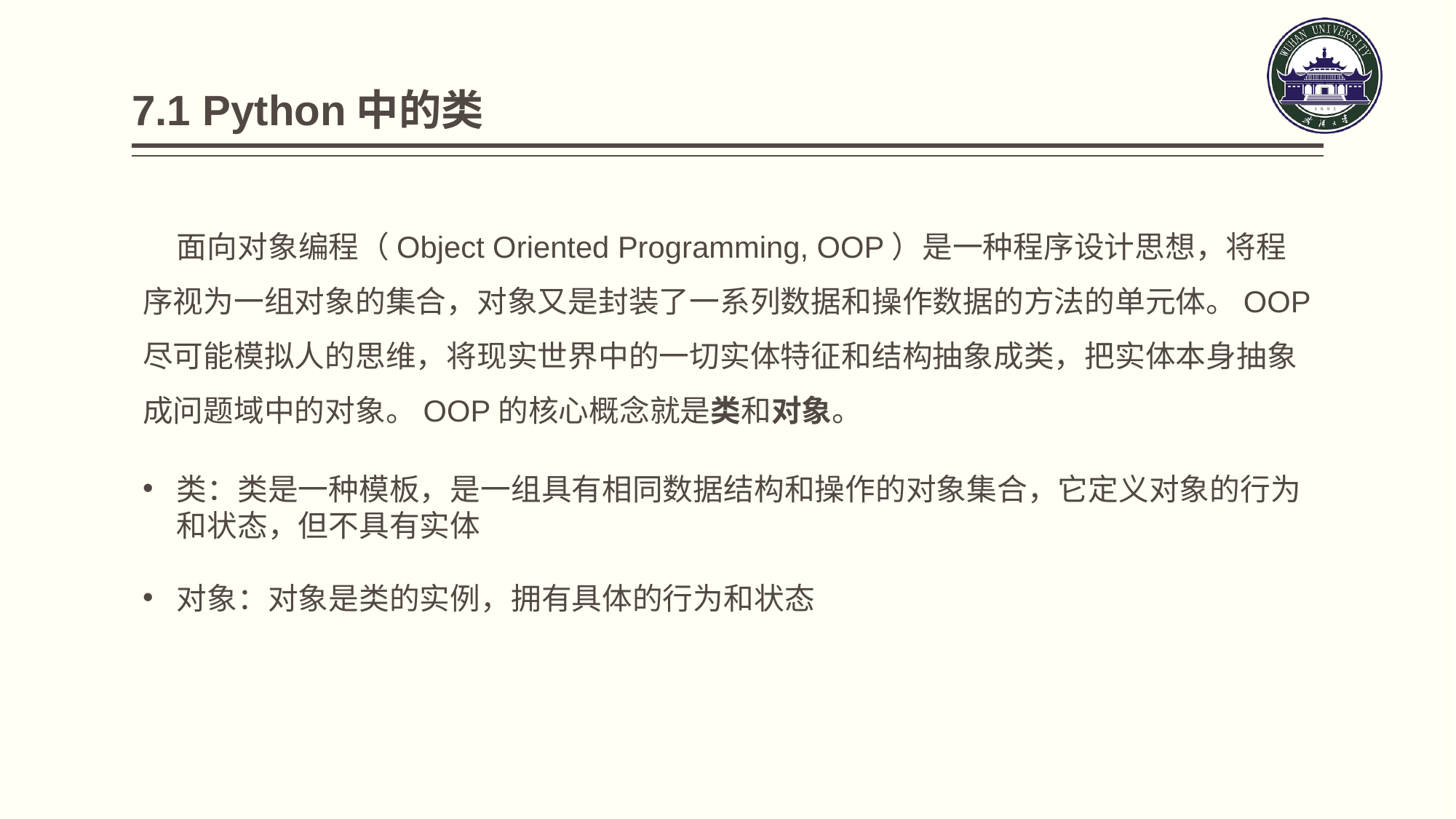

# 7.1 Python中的类
    面向对象编程（Object Oriented Programming, OOP）是一种程序设计思想，将程序视为一组对象的集合，对象又是封装了一系列数据和操作数据的方法的单元体。OOP尽可能模拟人的思维，将现实世界中的一切实体特征和结构抽象成类，把实体本身抽象成问题域中的对象。OOP的核心概念就是类和对象。

类：类是一种模板，是一组具有相同数据结构和操作的对象集合，它定义对象的行为和状态，但不具有实体

对象：对象是类的实例，拥有具体的行为和状态